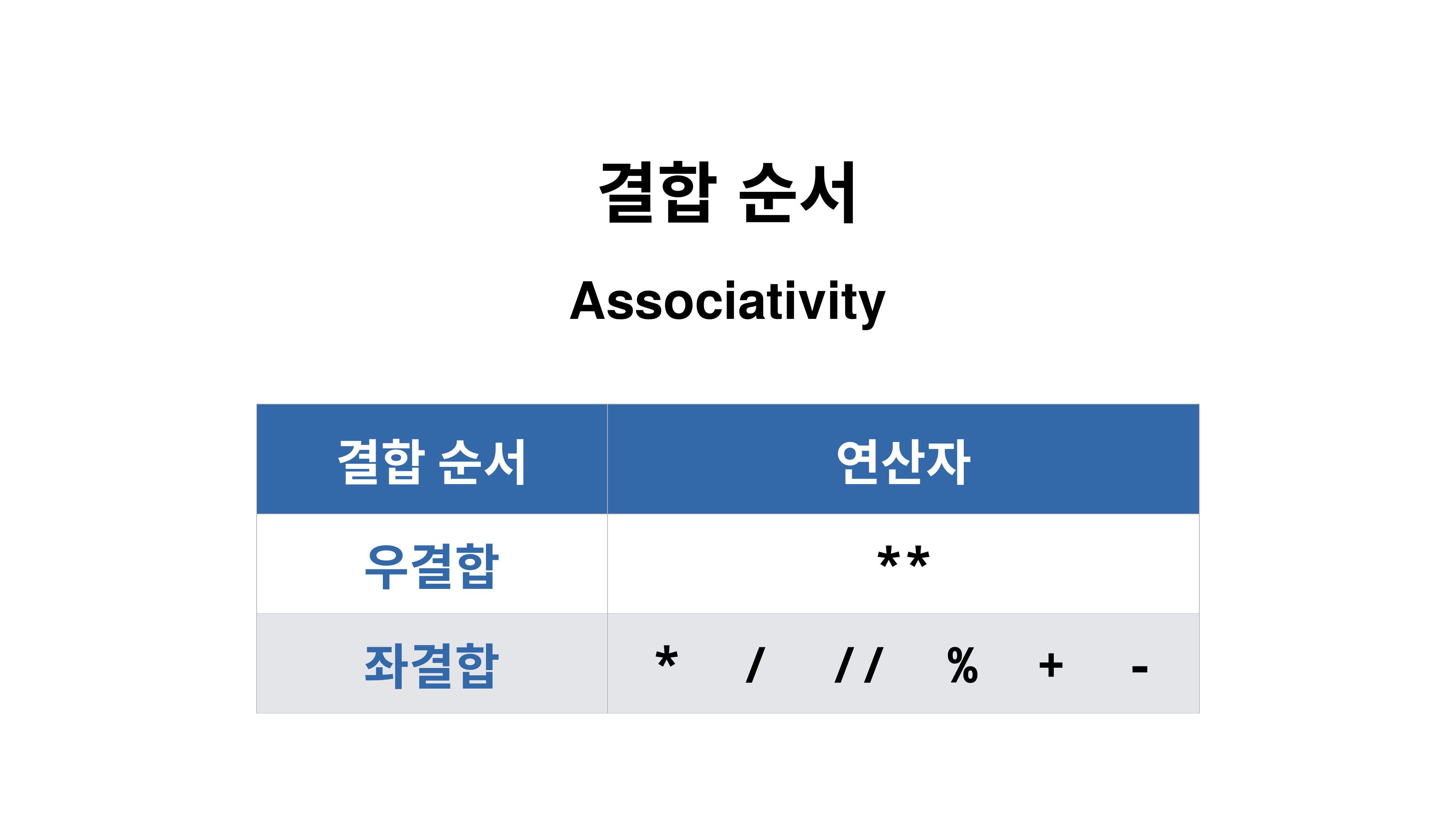

결합 순서
Associativity
| 결합 순서 | 연산자 |
| --- | --- |
| 우결합 | \*\* |
| 좌결합 | \* / // % + - |